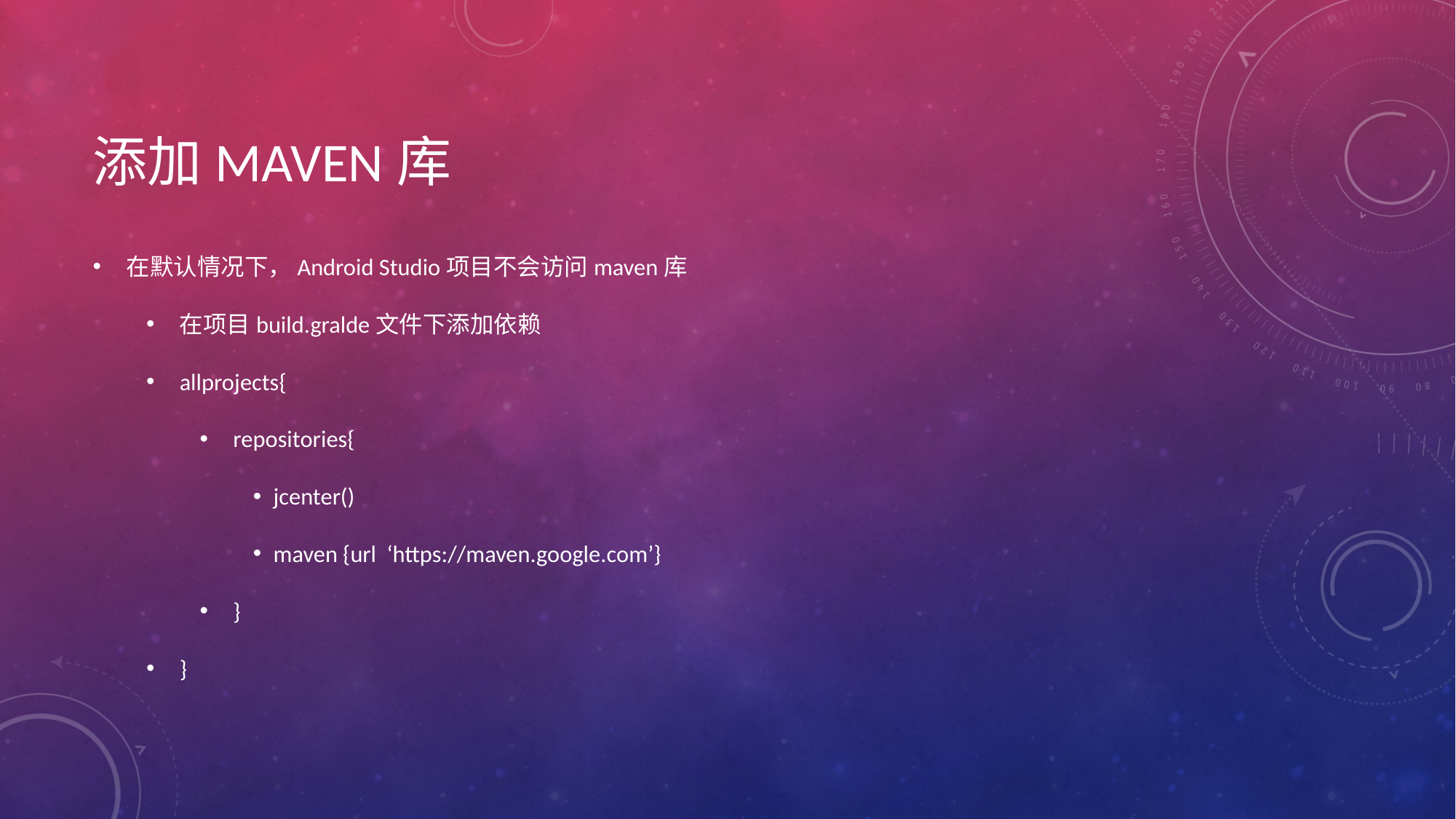

# 添加maven库
在默认情况下，Android Studio项目不会访问maven库
在项目build.gralde文件下添加依赖
allprojects{
repositories{
jcenter()
maven {url  ‘https://maven.google.com’}
}
}